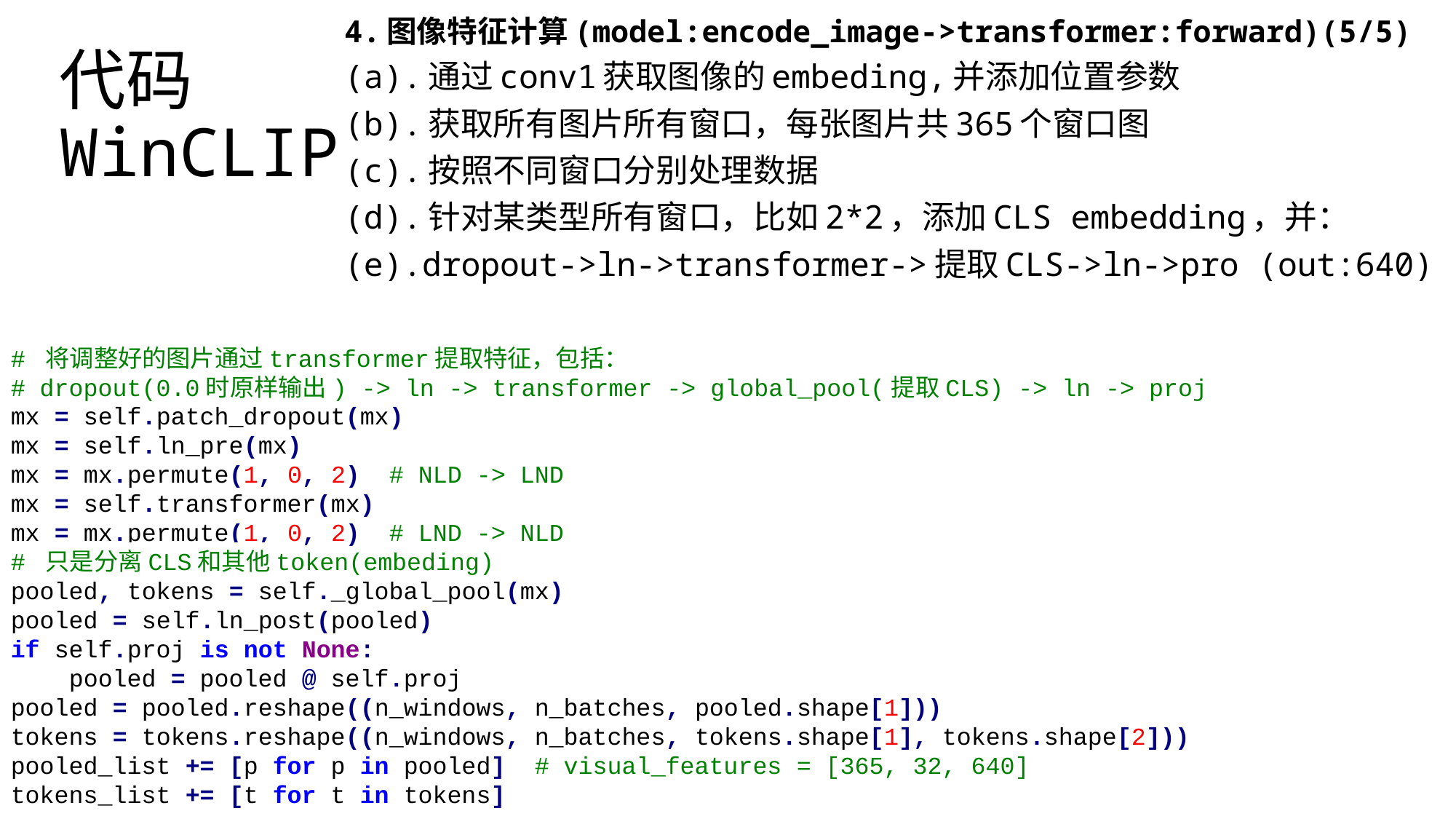

4.图像特征计算(model:encode_image->transformer:forward)(5/5)
(a).通过conv1获取图像的embeding,并添加位置参数
(b).获取所有图片所有窗口，每张图片共365个窗口图
(c).按照不同窗口分别处理数据
(d).针对某类型所有窗口，比如2*2，添加CLS embedding，并：
(e).dropout->ln->transformer->提取CLS->ln->pro (out:640)
# 代码 WinCLIP
# 将调整好的图片通过transformer提取特征，包括：
# dropout(0.0时原样输出) -> ln -> transformer -> global_pool(提取CLS) -> ln -> proj
mx = self.patch_dropout(mx)
mx = self.ln_pre(mx)
mx = mx.permute(1, 0, 2)  # NLD -> LND
mx = self.transformer(mx)
mx = mx.permute(1, 0, 2)  # LND -> NLD
# 只是分离CLS和其他token(embeding)
pooled, tokens = self._global_pool(mx)
pooled = self.ln_post(pooled)
if self.proj is not None:
    pooled = pooled @ self.proj
pooled = pooled.reshape((n_windows, n_batches, pooled.shape[1]))
tokens = tokens.reshape((n_windows, n_batches, tokens.shape[1], tokens.shape[2]))
pooled_list += [p for p in pooled]  # visual_features = [365, 32, 640]
tokens_list += [t for t in tokens]